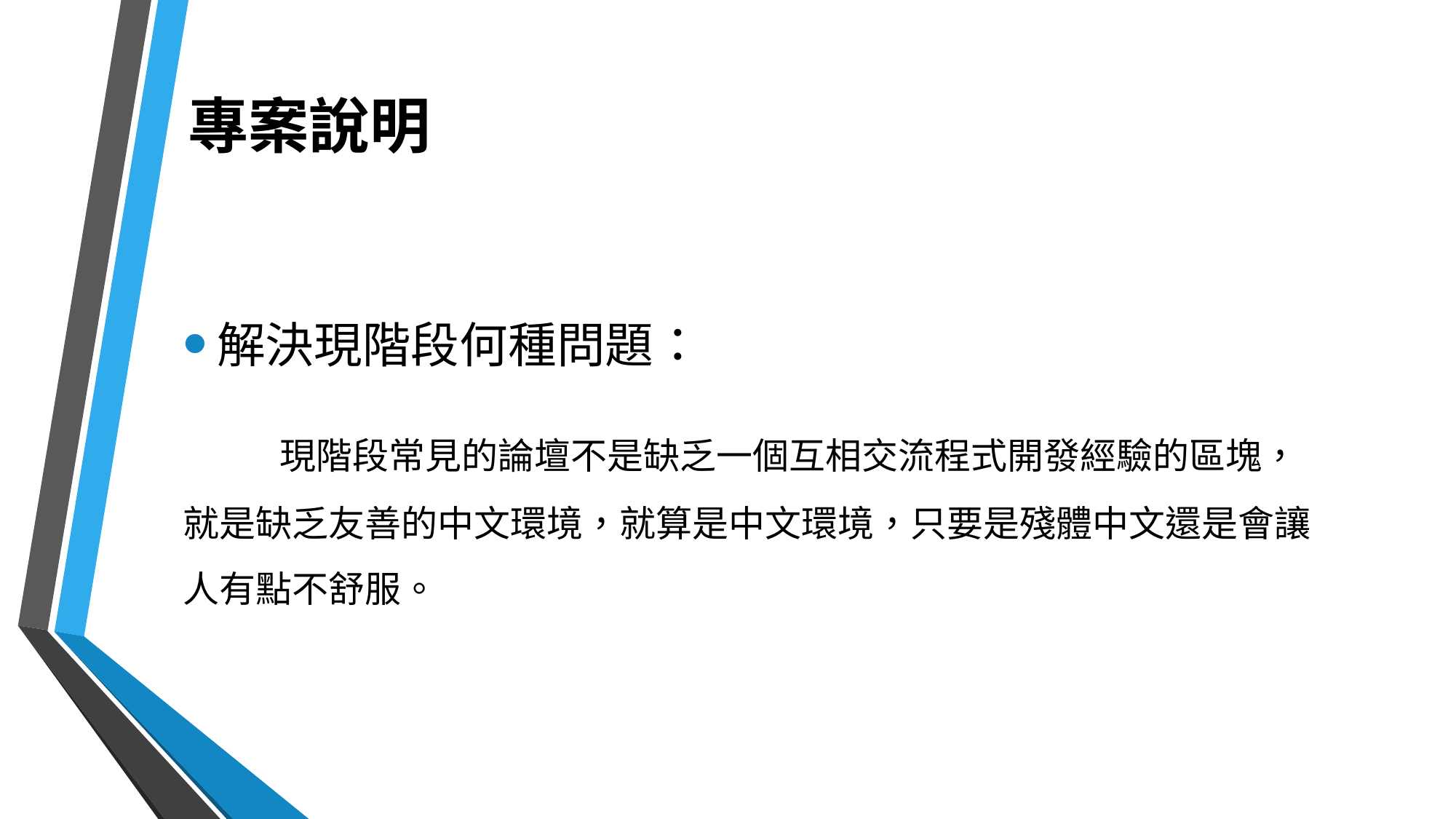

# 專案說明
解決現階段何種問題：
　　現階段常見的論壇不是缺乏一個互相交流程式開發經驗的區塊，就是缺乏友善的中文環境，就算是中文環境，只要是殘體中文還是會讓人有點不舒服。